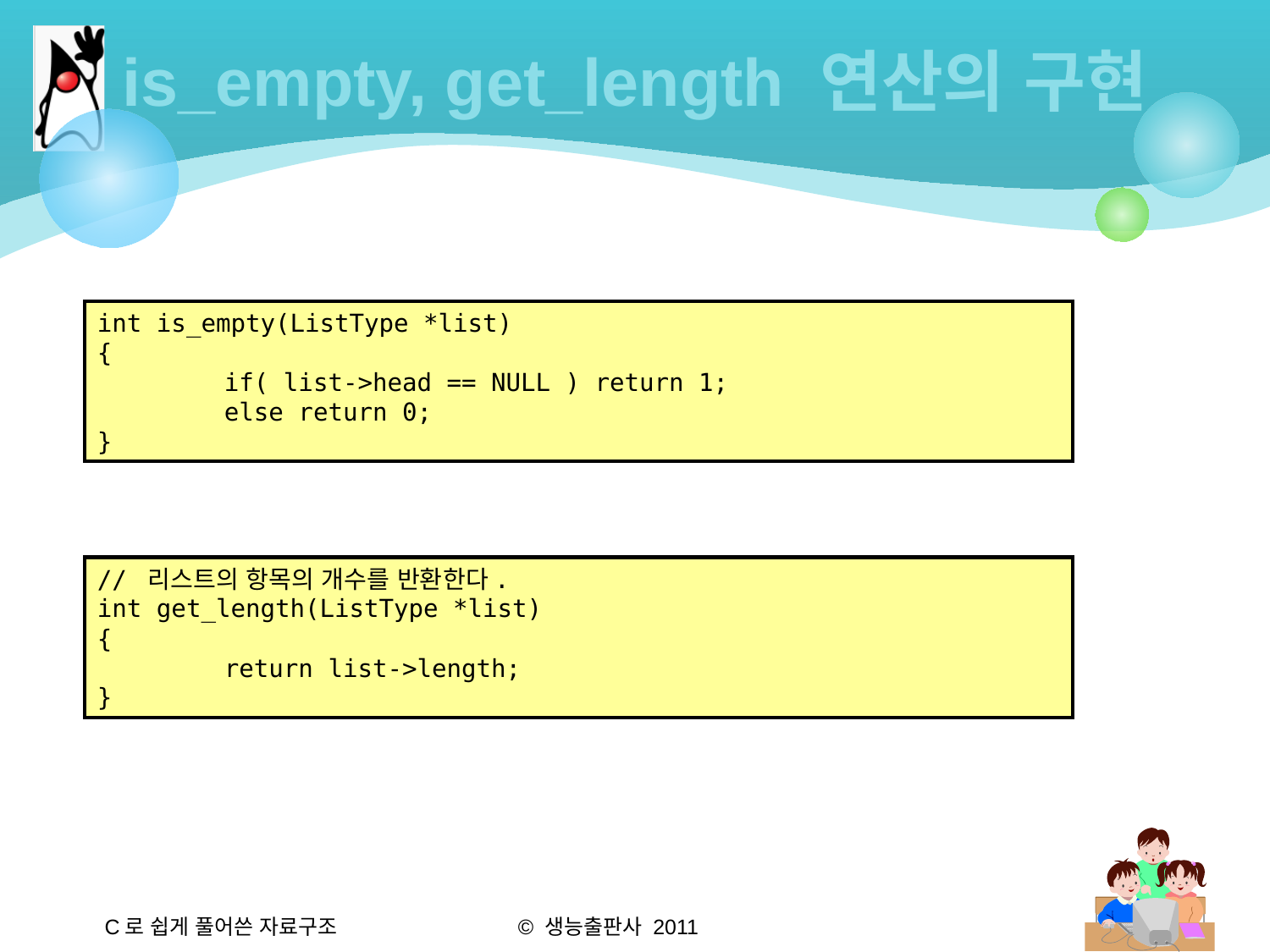

# is_empty, get_length 연산의 구현
int is_empty(ListType *list)
{
	if( list->head == NULL ) return 1;
	else return 0;
}
// 리스트의 항목의 개수를 반환한다.
int get_length(ListType *list)
{
	return list->length;
}